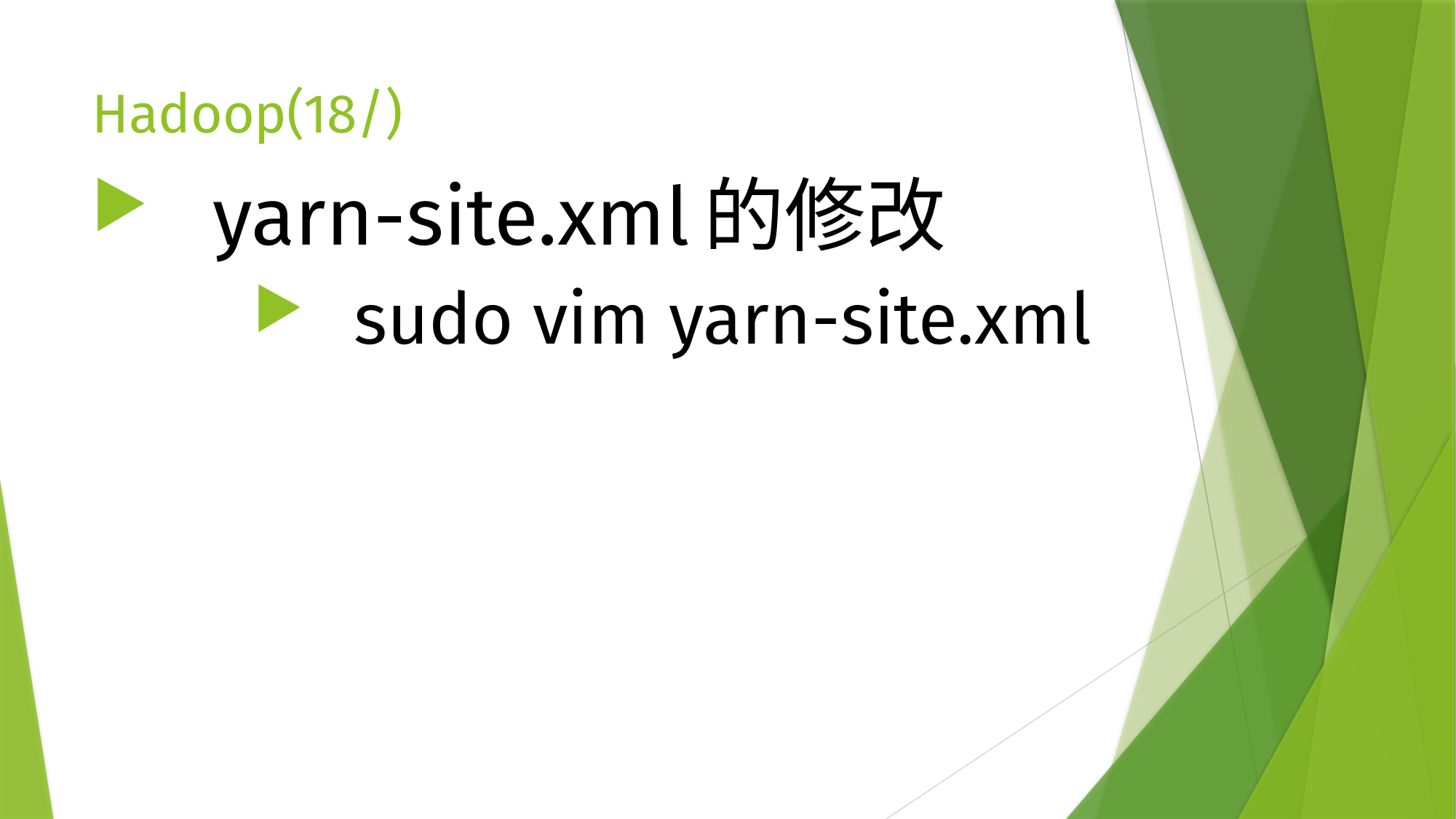

# Hadoop(18/)
yarn-site.xml的修改
sudo vim yarn-site.xml
<configuration>
    <property>
        <name>yarn.nodemanager.resource.memory-mb</name>
        <value>2048</value>
    </property>
    <property>
        <name>yarn.nodemanager.resource.cpu-vcores</name>
        <value>2</value>
    </property>
	<property>
        <name>yarn.nodemanager.aux-services</name>
        <value>mapreduce_shuffle</value>
    </property>
    <property>
        <name>yarn.nodemanager.aux-services.mapreduce.shuffle.class</name>
        <value>org.apache.hadoop.mapred.ShuffleHandler</value>
    </property>
    <property>
        <name>yarn.resourcemanager.address</name>
        <value>master:8032</value>
    </property>
    <property>
        <name>yarn.resourcemanager.scheduler.address</name>
        <value>master:8030</value>
    </property>
    <property>
        <name>yarn.resourcemanager.resource-tracker.address</name>
        <value>master:8035</value>
    </property>
    <property>
        <name>yarn.resourcemanager.admin.address</name>
        <value>master:8033</value>
    </property>
    <property>
        <name>yarn.resourcemanager.webapp.address</name>
        <value>master:8088</value>
    </property>
</configuration>